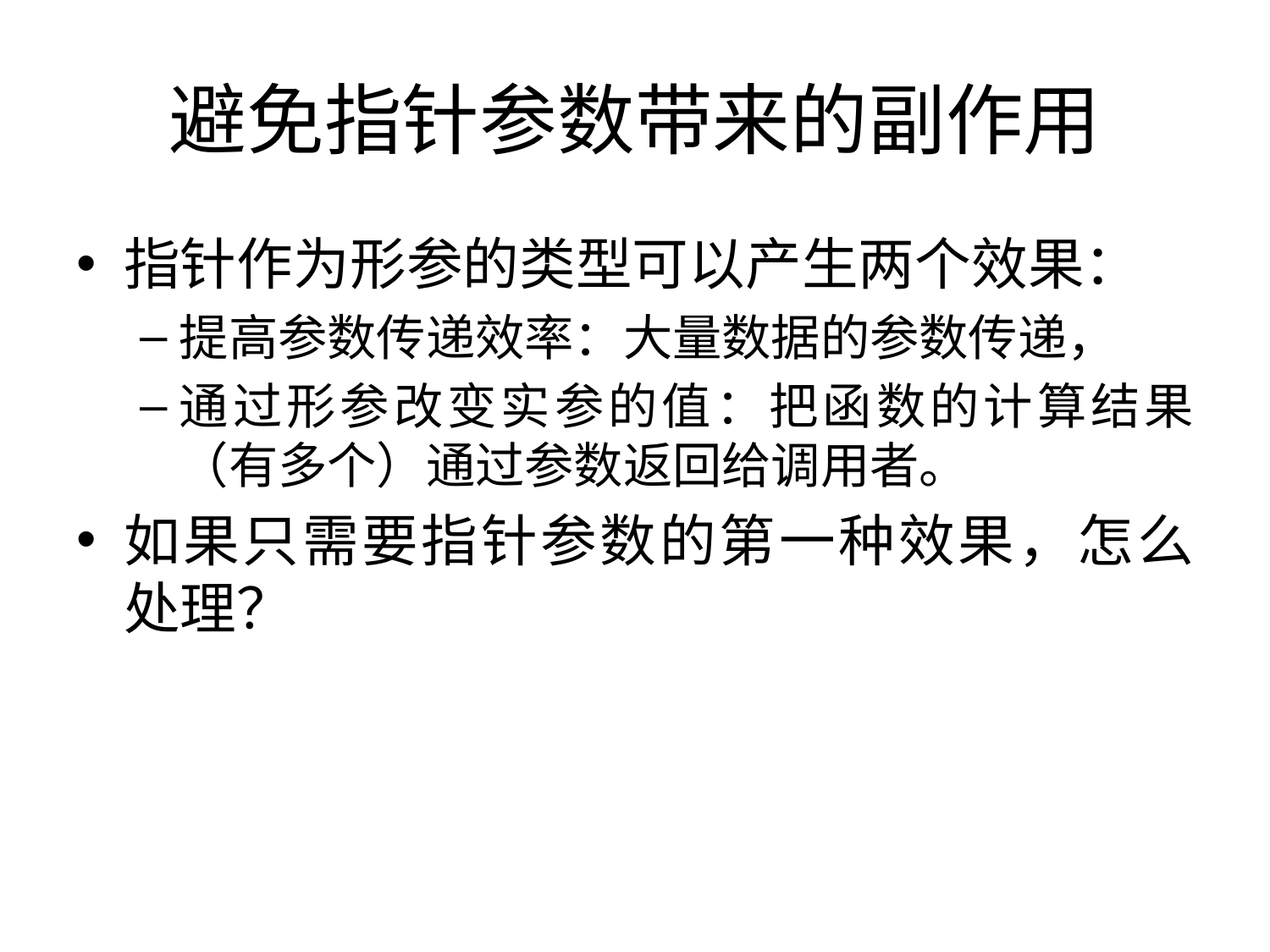

# 避免指针参数带来的副作用
指针作为形参的类型可以产生两个效果：
提高参数传递效率：大量数据的参数传递，
通过形参改变实参的值：把函数的计算结果（有多个）通过参数返回给调用者。
如果只需要指针参数的第一种效果，怎么处理？